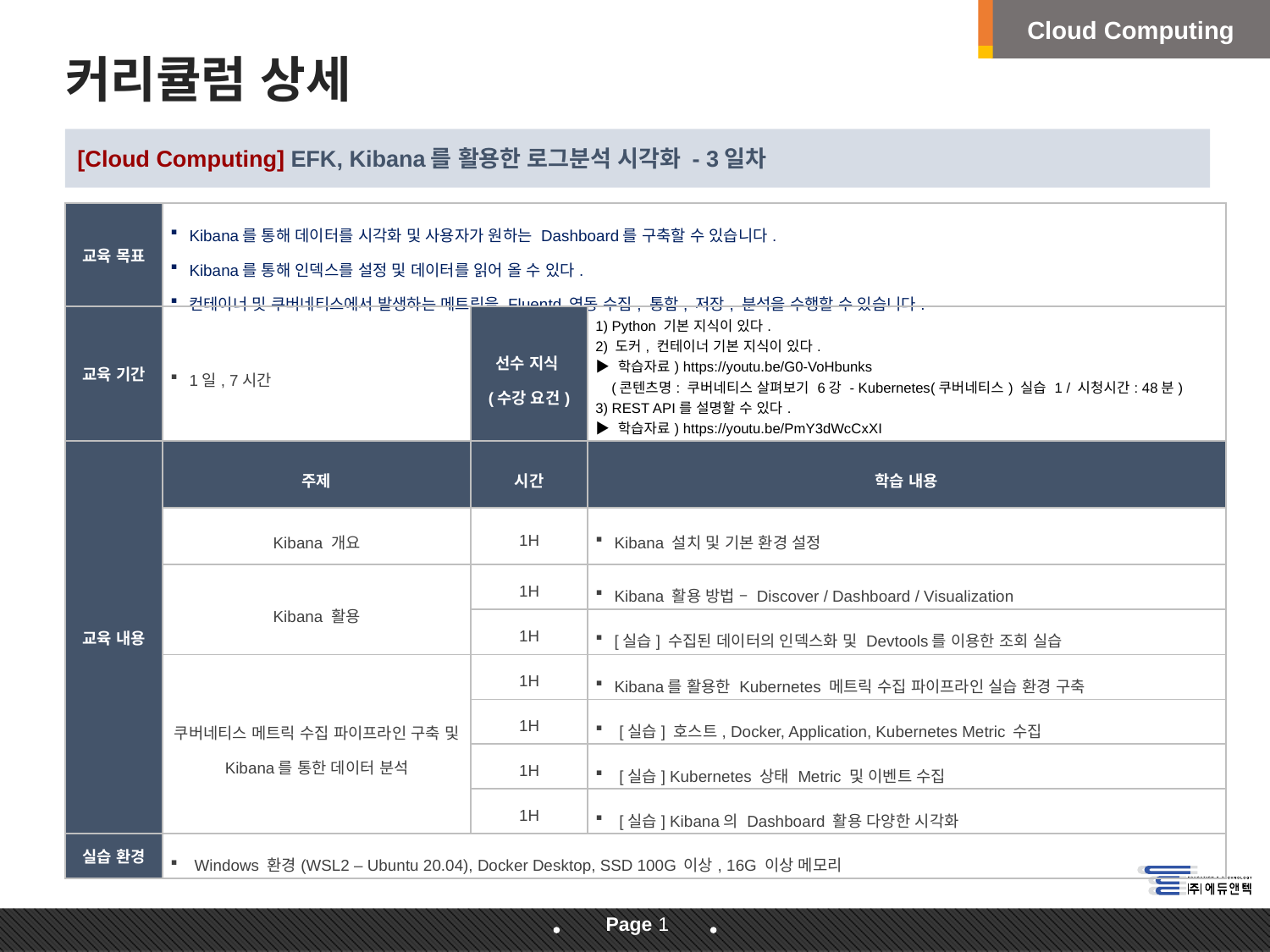

Cloud Computing
 커리큘럼 상세

[Cloud Computing] EFK, Kibana를 활용한 로그분석 시각화 - 3일차
| 교육 목표 | Kibana를 통해 데이터를 시각화 및 사용자가 원하는 Dashboard를 구축할 수 있습니다. Kibana를 통해 인덱스를 설정 및 데이터를 읽어 올 수 있다. 컨테이너 및 쿠버네티스에서 발생하는 메트릭을 Fluentd 연동 수집, 통합, 저장, 분석을 수행할 수 있습니다. |  |  |
| --- | --- | --- | --- |
| 교육 기간 | 1일, 7시간 | 선수 지식 (수강 요건) | 1) Python 기본 지식이 있다. 2) 도커, 컨테이너 기본 지식이 있다. ▶ 학습자료) https://youtu.be/G0-VoHbunks (콘텐츠명: 쿠버네티스 살펴보기 6강 - Kubernetes(쿠버네티스) 실습 1 / 시청시간: 48분) 3) REST API를 설명할 수 있다. ▶ 학습자료) https://youtu.be/PmY3dWcCxXI (콘텐츠명: 기계들의 대화법 - REST API / 시청시간: 21분) |
| 교육 내용 | 주제 | 시간 | 학습 내용 |
|  | Kibana 개요 | 1H | Kibana 설치 및 기본 환경 설정 |
|  | Kibana 활용 | 1H | Kibana 활용 방법 – Discover / Dashboard / Visualization |
|  |  | 1H | [실습] 수집된 데이터의 인덱스화 및 Devtools를 이용한 조회 실습 |
|  | 쿠버네티스 메트릭 수집 파이프라인 구축 및 Kibana를 통한 데이터 분석 | 1H | Kibana를 활용한 Kubernetes 메트릭 수집 파이프라인 실습 환경 구축 |
|  |  | 1H | [실습] 호스트, Docker, Application, Kubernetes Metric 수집 |
|  |  | 1H | [실습] Kubernetes 상태 Metric 및 이벤트 수집 |
|  |  | 1H | [실습] Kibana의 Dashboard 활용 다양한 시각화 |
| 실습 환경 | Windows 환경(WSL2 – Ubuntu 20.04), Docker Desktop, SSD 100G 이상, 16G 이상 메모리 |  | 평가 방법 |
Page 1